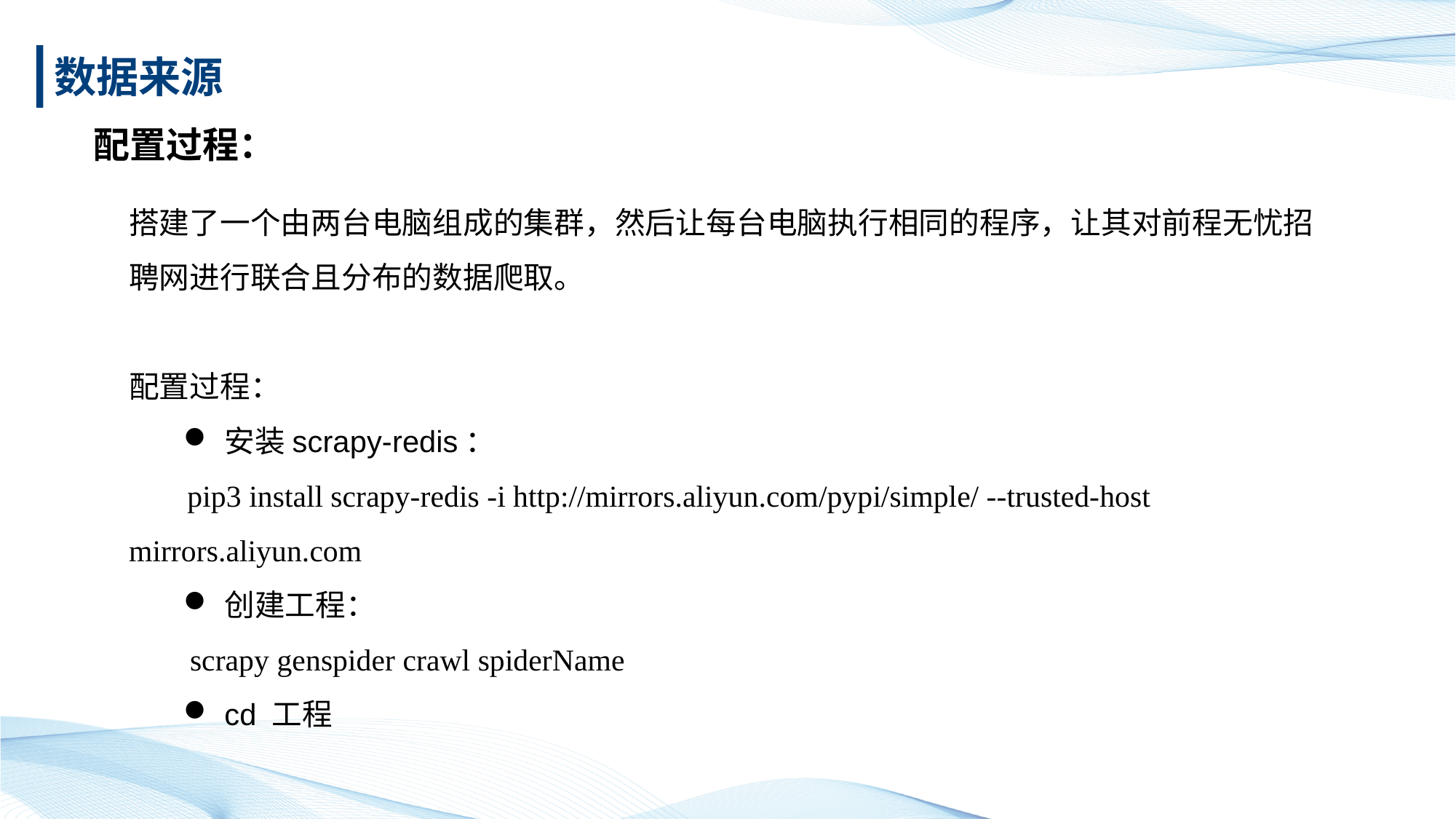

数据来源
配置过程：

搭建了一个由两台电脑组成的集群，然后让每台电脑执行相同的程序，让其对前程无忧招聘网进行联合且分布的数据爬取。

配置过程：
安装scrapy-redis：
       pip3 install scrapy-redis -i http://mirrors.aliyun.com/pypi/simple/ --trusted-host mirrors.aliyun.com
创建工程：
        scrapy genspider crawl spiderName
cd 工程